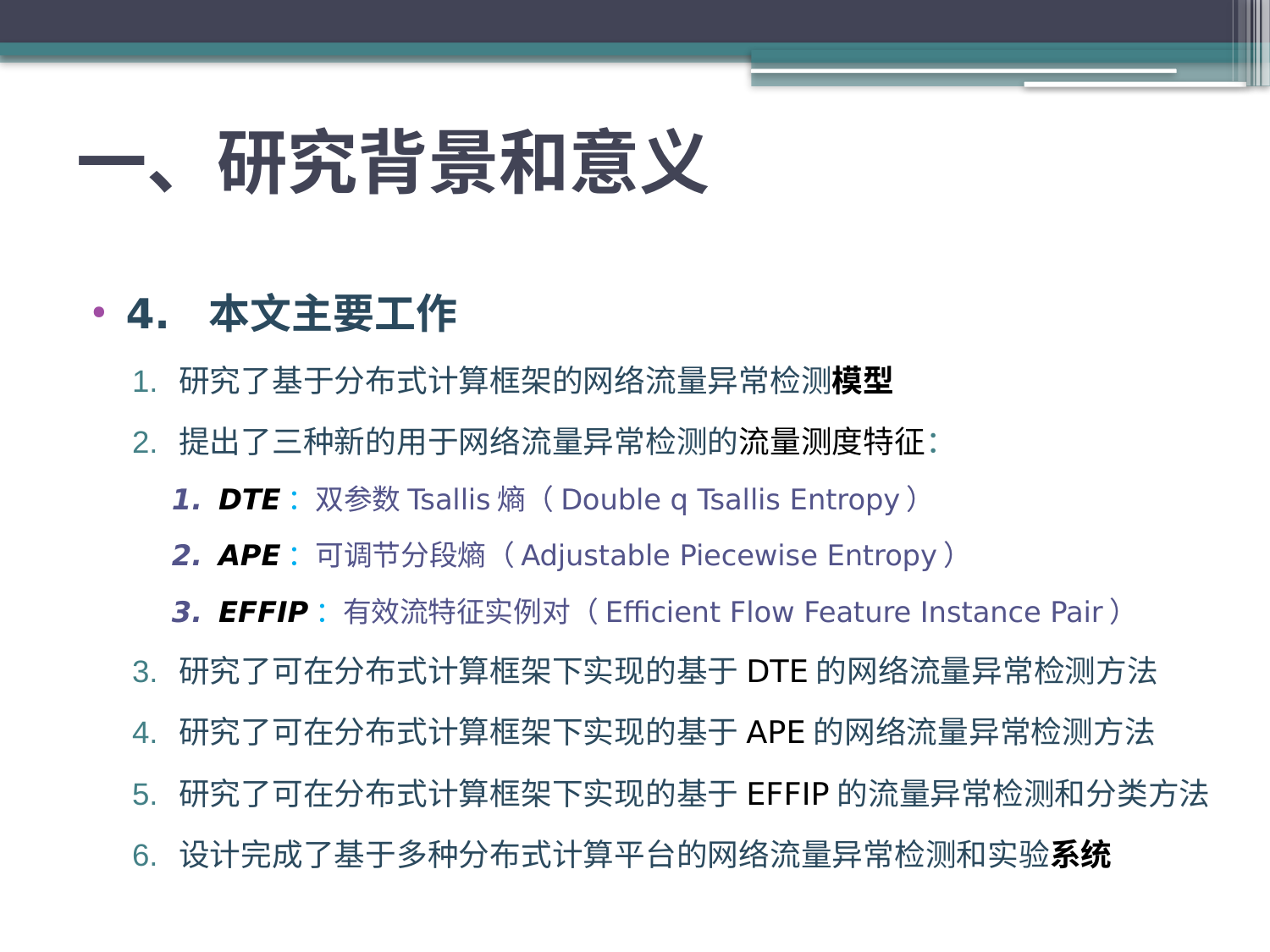

# 一、研究背景和意义
4.  本文主要工作
研究了基于分布式计算框架的网络流量异常检测模型
提出了三种新的用于网络流量异常检测的流量测度特征：
DTE：双参数Tsallis熵（Double q Tsallis Entropy）
APE：可调节分段熵（Adjustable Piecewise Entropy）
EFFIP：有效流特征实例对（Efficient Flow Feature Instance Pair）
研究了可在分布式计算框架下实现的基于DTE的网络流量异常检测方法
研究了可在分布式计算框架下实现的基于APE的网络流量异常检测方法
研究了可在分布式计算框架下实现的基于EFFIP的流量异常检测和分类方法
设计完成了基于多种分布式计算平台的网络流量异常检测和实验系统